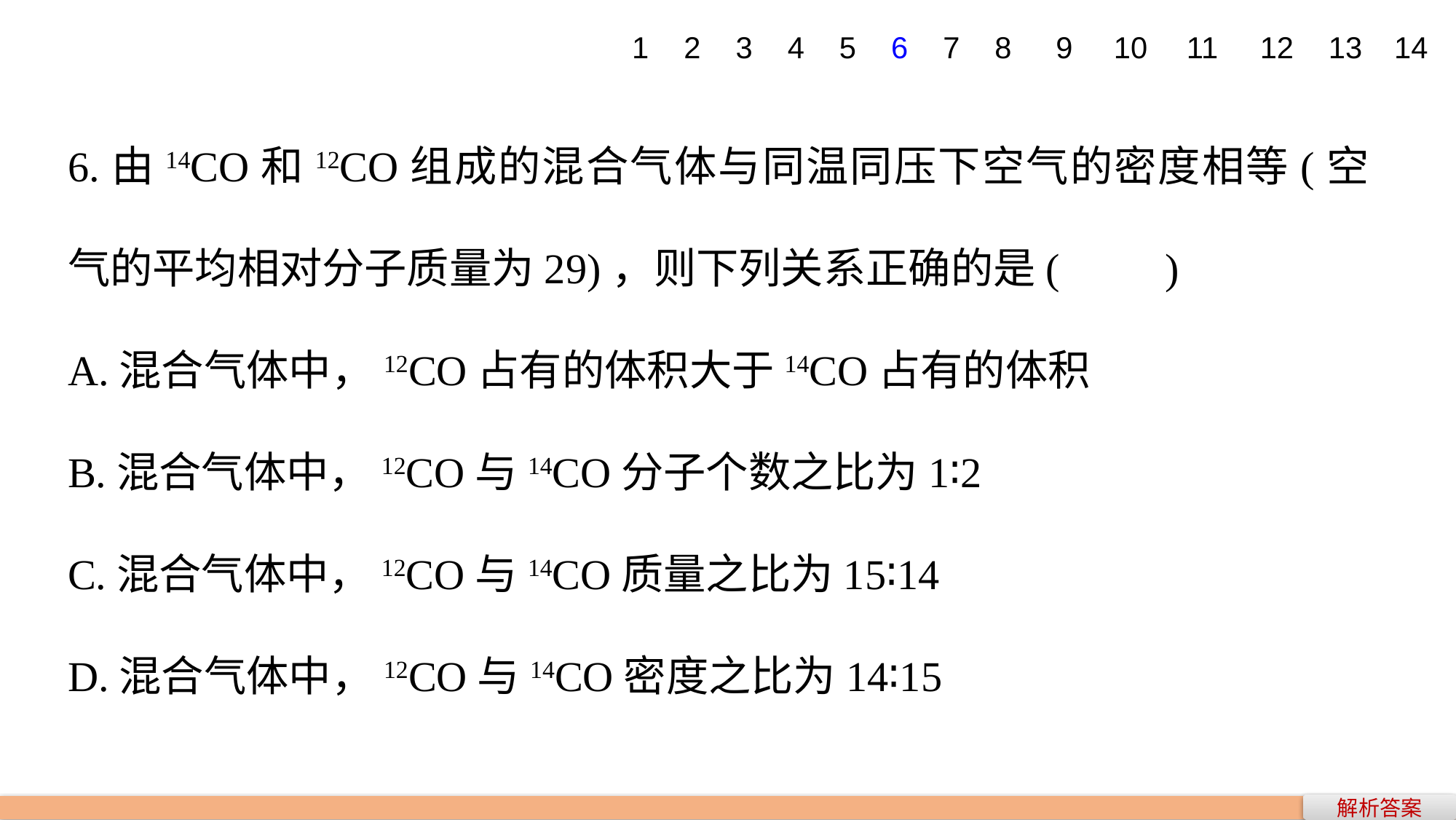

1
2
3
4
5
6
7
8
9
10
11
12
13
14
6.由14CO和12CO组成的混合气体与同温同压下空气的密度相等(空气的平均相对分子质量为29)，则下列关系正确的是(　　)
A.混合气体中，12CO占有的体积大于14CO占有的体积
B.混合气体中，12CO与14CO分子个数之比为1∶2
C.混合气体中，12CO与14CO质量之比为15∶14
D.混合气体中，12CO与14CO密度之比为14∶15
解析答案